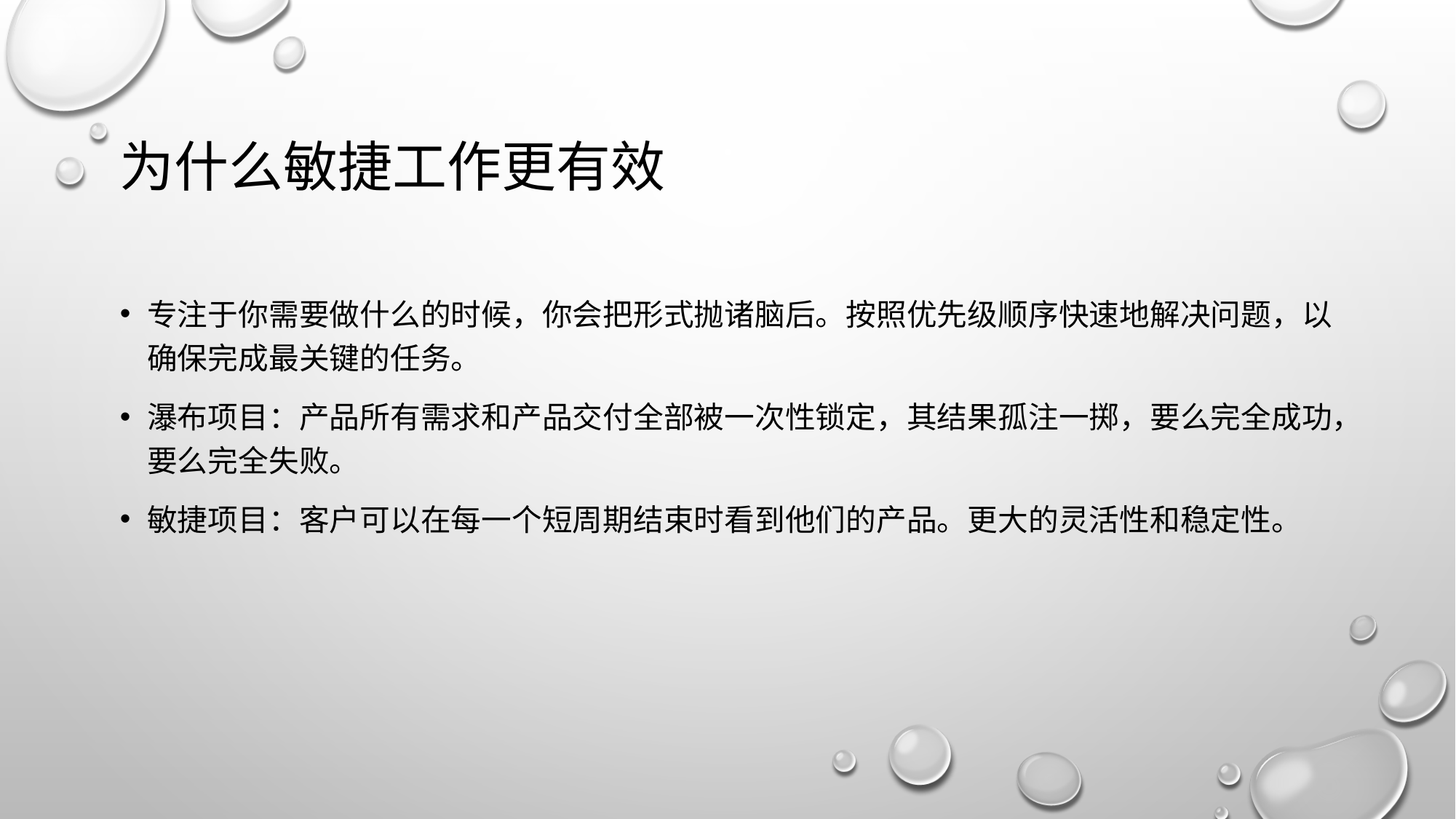

# 为什么敏捷工作更有效
专注于你需要做什么的时候，你会把形式抛诸脑后。按照优先级顺序快速地解决问题，以确保完成最关键的任务。
瀑布项目：产品所有需求和产品交付全部被一次性锁定，其结果孤注一掷，要么完全成功，要么完全失败。
敏捷项目：客户可以在每一个短周期结束时看到他们的产品。更大的灵活性和稳定性。